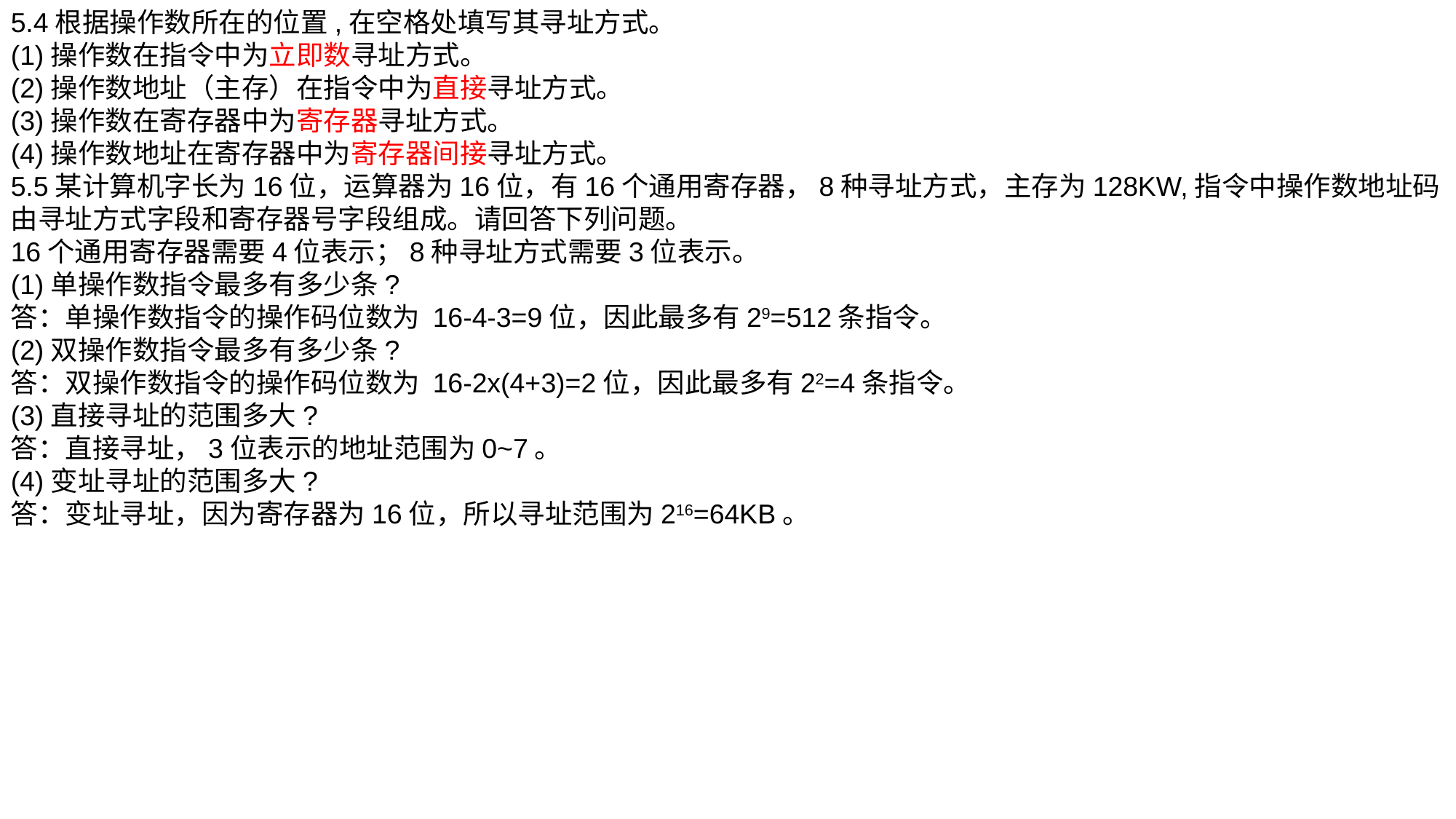

5.4根据操作数所在的位置,在空格处填写其寻址方式。
(1)操作数在指令中为立即数寻址方式。
(2)操作数地址（主存）在指令中为直接寻址方式。
(3)操作数在寄存器中为寄存器寻址方式。
(4)操作数地址在寄存器中为寄存器间接寻址方式。
5.5某计算机字长为16位，运算器为16位，有16个通用寄存器，8种寻址方式，主存为128KW,指令中操作数地址码由寻址方式字段和寄存器号字段组成。请回答下列问题。
16个通用寄存器需要4位表示；8种寻址方式需要3位表示。
(1)单操作数指令最多有多少条?
答：单操作数指令的操作码位数为 16-4-3=9位，因此最多有29=512条指令。
(2)双操作数指令最多有多少条?
答：双操作数指令的操作码位数为 16-2x(4+3)=2位，因此最多有22=4条指令。
(3)直接寻址的范围多大?
答：直接寻址，3位表示的地址范围为0~7。
(4)变址寻址的范围多大?
答：变址寻址，因为寄存器为16位，所以寻址范围为216=64KB。